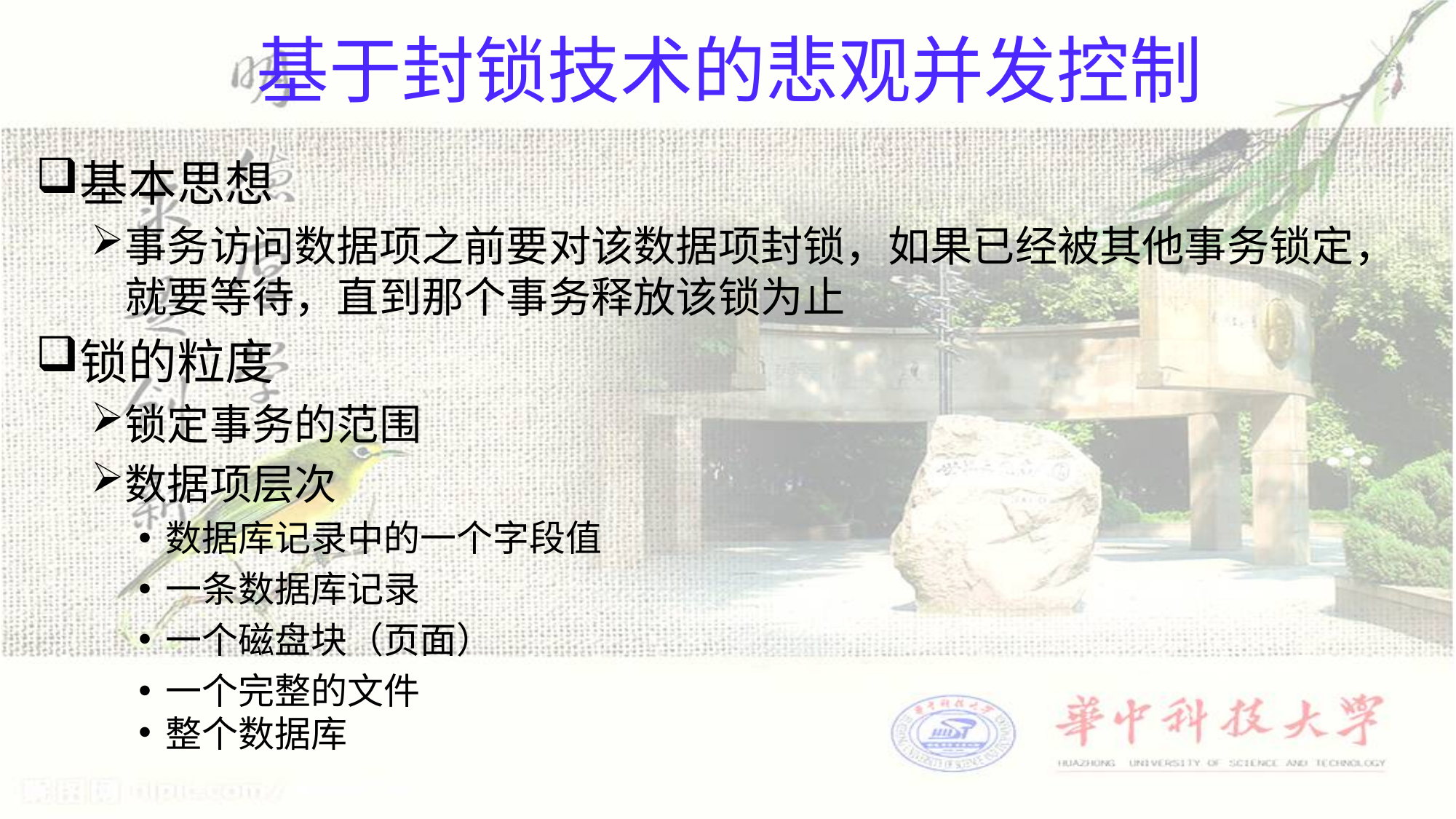

# 基于封锁技术的悲观并发控制
基本思想
事务访问数据项之前要对该数据项封锁，如果已经被其他事务锁定，就要等待，直到那个事务释放该锁为止
锁的粒度
锁定事务的范围
数据项层次
数据库记录中的一个字段值
一条数据库记录
一个磁盘块（页面）
一个完整的文件
整个数据库